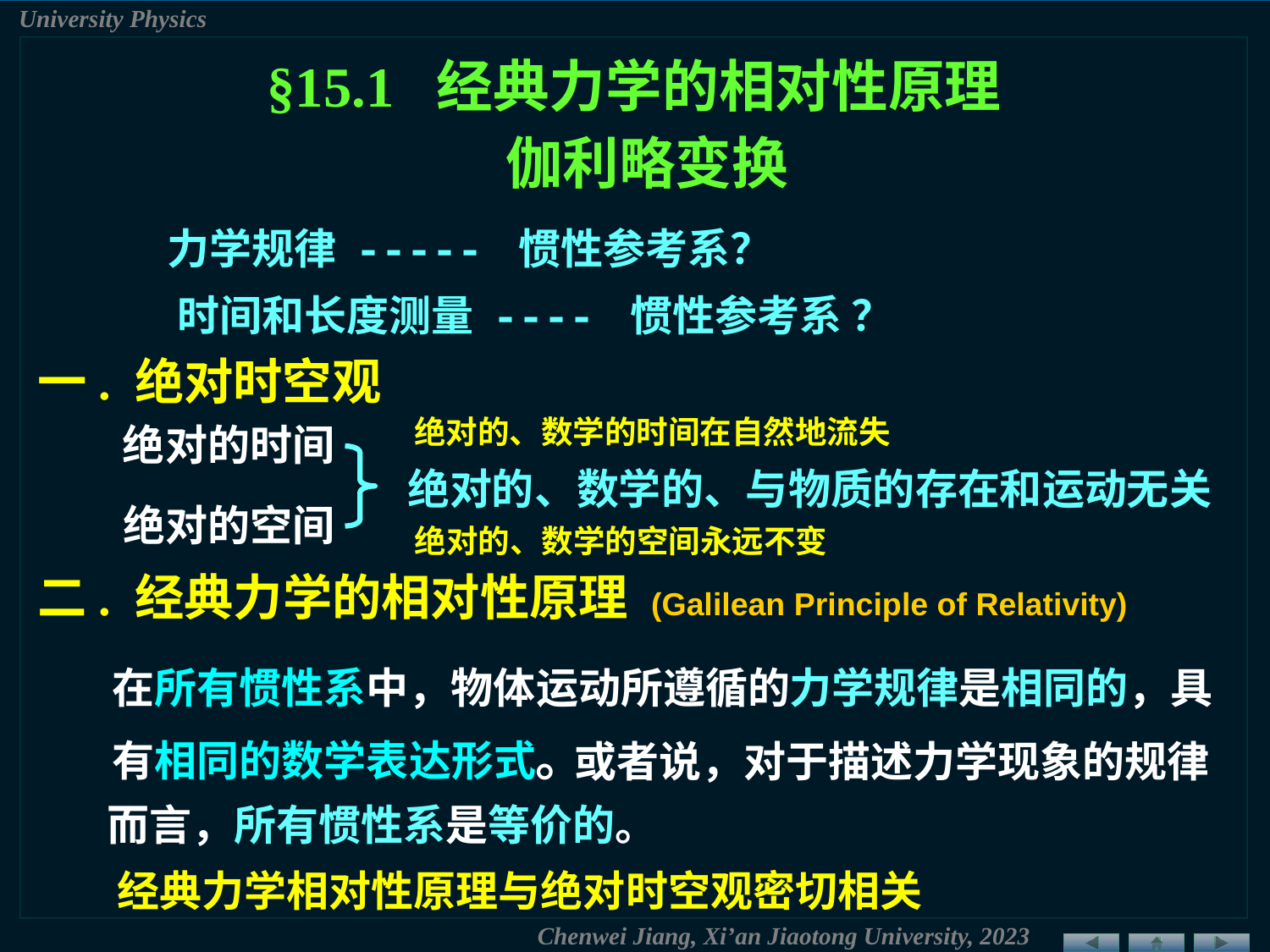

§15.1  经典力学的相对性原理
 伽利略变换
力学规律 ----- 惯性参考系？
时间和长度测量 ---- 惯性参考系 ？
一. 绝对时空观
绝对的、数学的时间在自然地流失
绝对的时间

 绝对的、数学的、与物质的存在和运动无关
绝对的空间
绝对的、数学的空间永远不变
二. 经典力学的相对性原理 (Galilean Principle of Relativity)
在所有惯性系中，物体运动所遵循的力学规律是相同的，具有相同的数学表达形式。
                                                或者说，对于描述力学现象的规律而言，所有惯性系是等价的。
经典力学相对性原理与绝对时空观密切相关